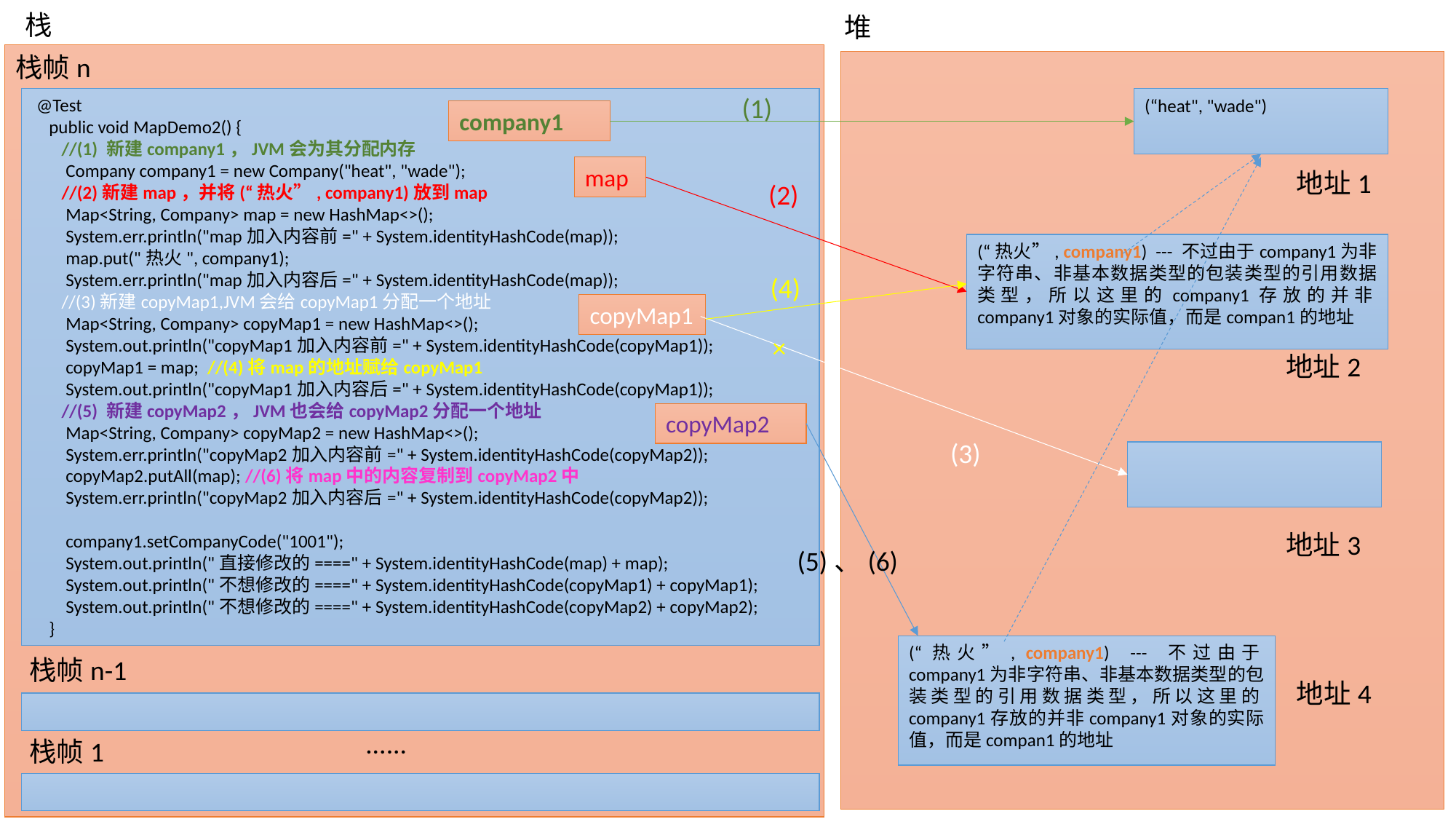

栈
堆
栈帧n

(1)
 @Test
    public void MapDemo2() {
       //(1) 新建company1，JVM会为其分配内存
        Company company1 = new Company("heat", "wade");
       //(2)新建map，并将(“热火”, company1)放到map
        Map<String, Company> map = new HashMap<>();
        System.err.println("map加入内容前=" + System.identityHashCode(map));
        map.put("热火", company1);
        System.err.println("map加入内容后=" + System.identityHashCode(map));
       //(3)新建copyMap1,JVM会给copyMap1分配一个地址
        Map<String, Company> copyMap1 = new HashMap<>();
        System.out.println("copyMap1加入内容前=" + System.identityHashCode(copyMap1));
        copyMap1 = map;  //(4)将map的地址赋给copyMap1
        System.out.println("copyMap1加入内容后=" + System.identityHashCode(copyMap1));
       //(5) 新建copyMap2，JVM也会给copyMap2分配一个地址
        Map<String, Company> copyMap2 = new HashMap<>();
        System.err.println("copyMap2加入内容前=" + System.identityHashCode(copyMap2));
        copyMap2.putAll(map); //(6)将map中的内容复制到copyMap2中
        System.err.println("copyMap2加入内容后=" + System.identityHashCode(copyMap2));

        company1.setCompanyCode("1001");
        System.out.println("直接修改的====" + System.identityHashCode(map) + map);
        System.out.println("不想修改的====" + System.identityHashCode(copyMap1) + copyMap1);
        System.out.println("不想修改的====" + System.identityHashCode(copyMap2) + copyMap2);
    }
(“heat", "wade")
company1
map
地址1
(2)

(“热火”, company1)  --- 不过由于company1为非字符串、非基本数据类型的包装类型的引用数据类型，所以这里的company1存放的并非company1对象的实际值，而是compan1的地址
(4)
copyMap1
×
地址2

copyMap2
(3)

地址3
(5)、(6)
(“热火”, company1)  --- 不过由于company1为非字符串、非基本数据类型的包装类型的引用数据类型，所以这里的company1存放的并非company1对象的实际值，而是compan1的地址
栈帧n-1
地址4

......
栈帧1